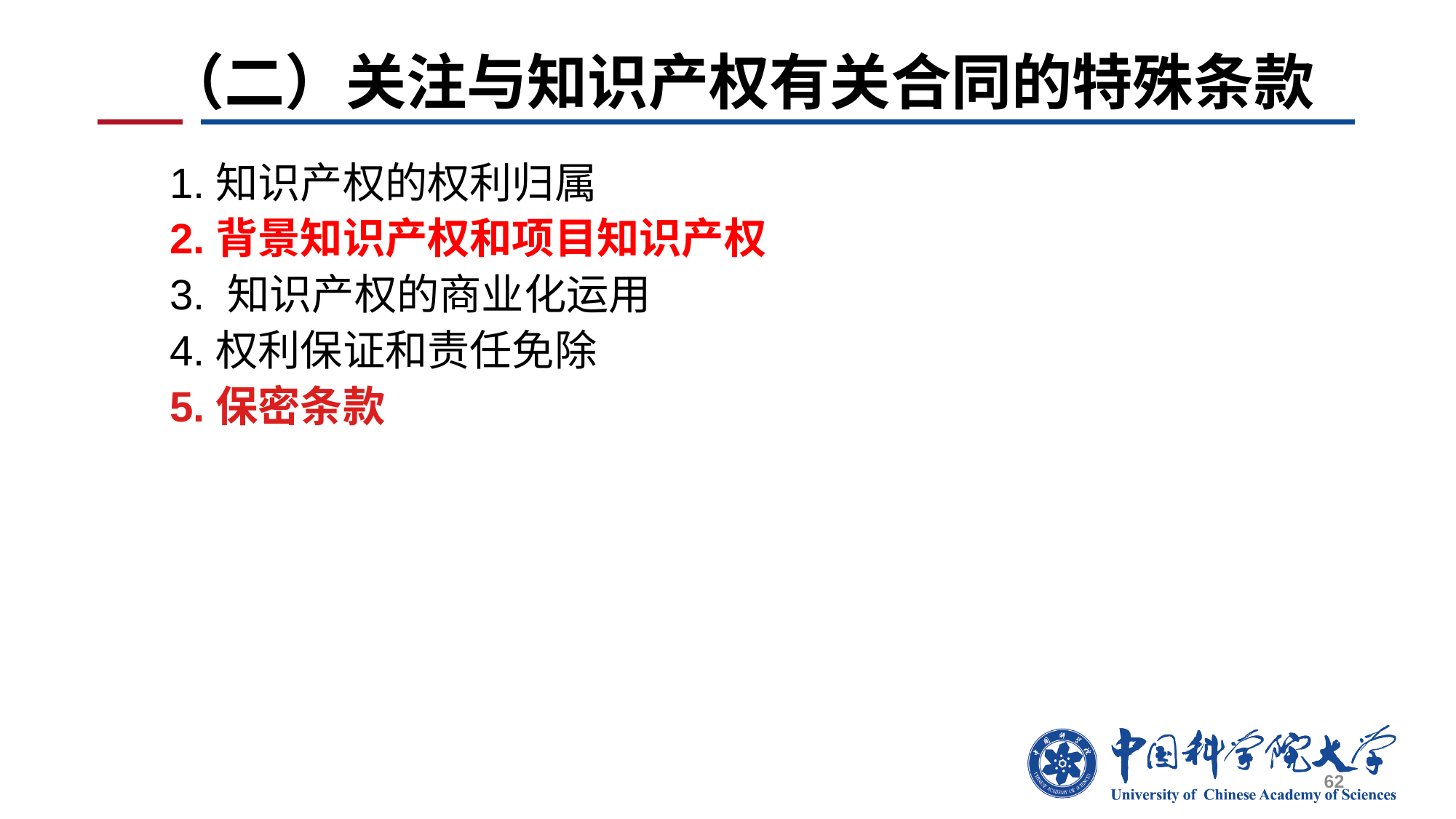

# （二）关注与知识产权有关合同的特殊条款
     1.知识产权的权利归属
     2.背景知识产权和项目知识产权
     3. 知识产权的商业化运用
     4.权利保证和责任免除
     5.保密条款

62